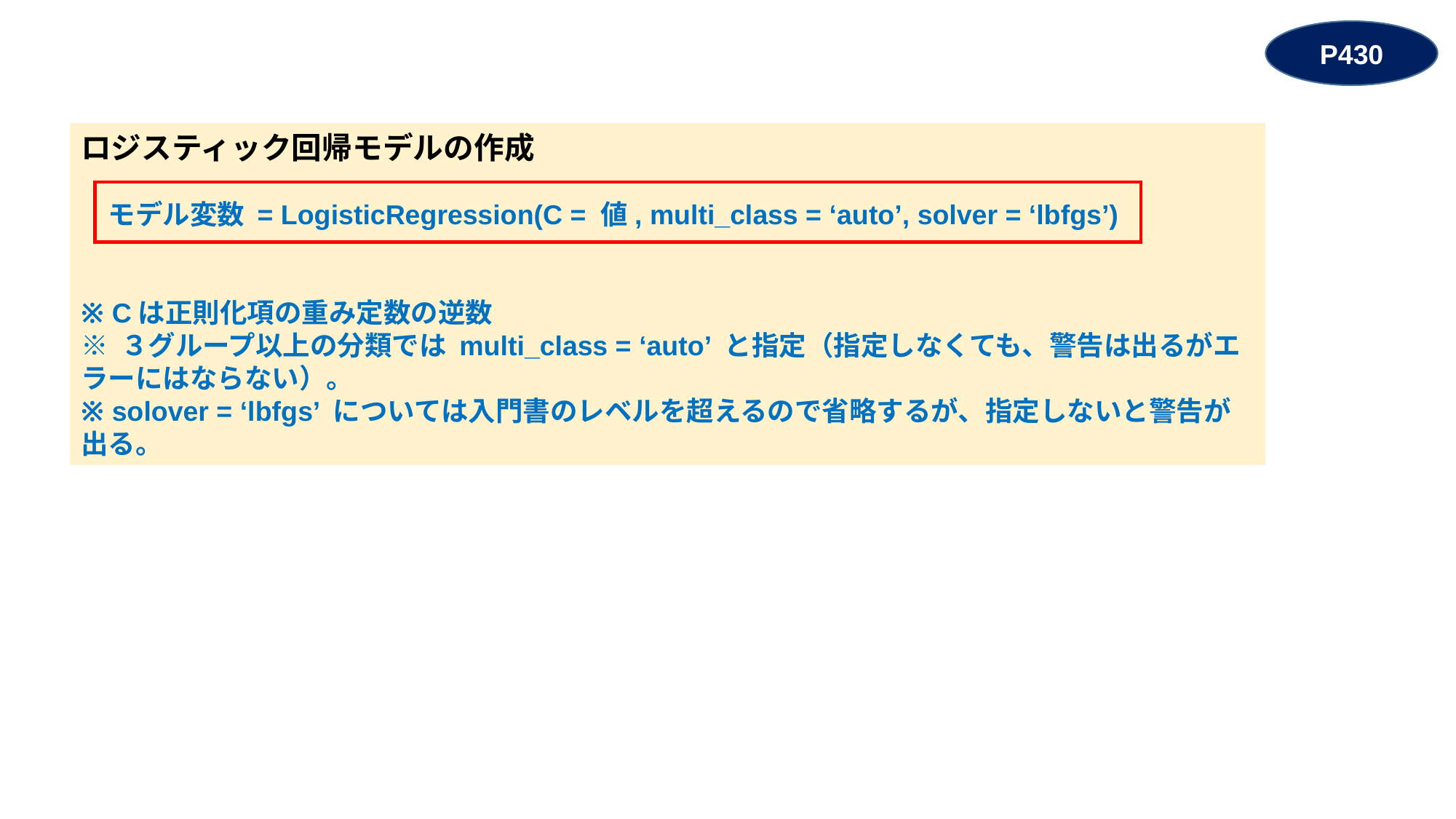

P430
ロジスティック回帰モデルの作成

　モデル変数 = LogisticRegression(C = 値, multi_class = ‘auto’, solver = ‘lbfgs’)

※ Cは正則化項の重み定数の逆数
※ ３グループ以上の分類では multi_class = ‘auto’ と指定（指定しなくても、警告は出るがエラーにはならない）。
※ solover = ‘lbfgs’ については入門書のレベルを超えるので省略するが、指定しないと警告が出る。